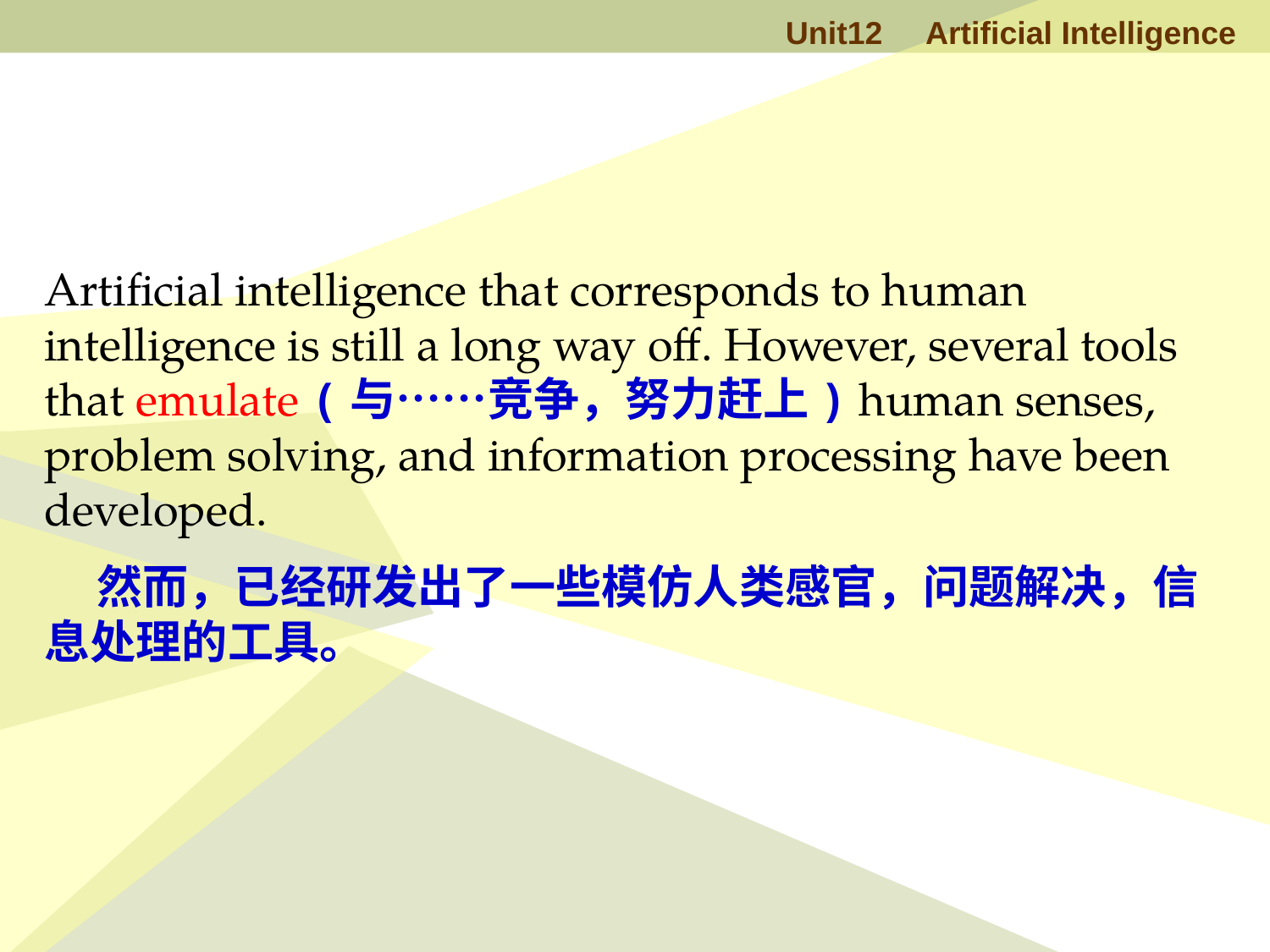

Artificial intelligence that corresponds to human intelligence is still a long way off. However, several tools that emulate (与……竞争，努力赶上) human senses, problem solving, and information processing have been developed.
    然而，已经研发出了一些模仿人类感官，问题解决，信息处理的工具。